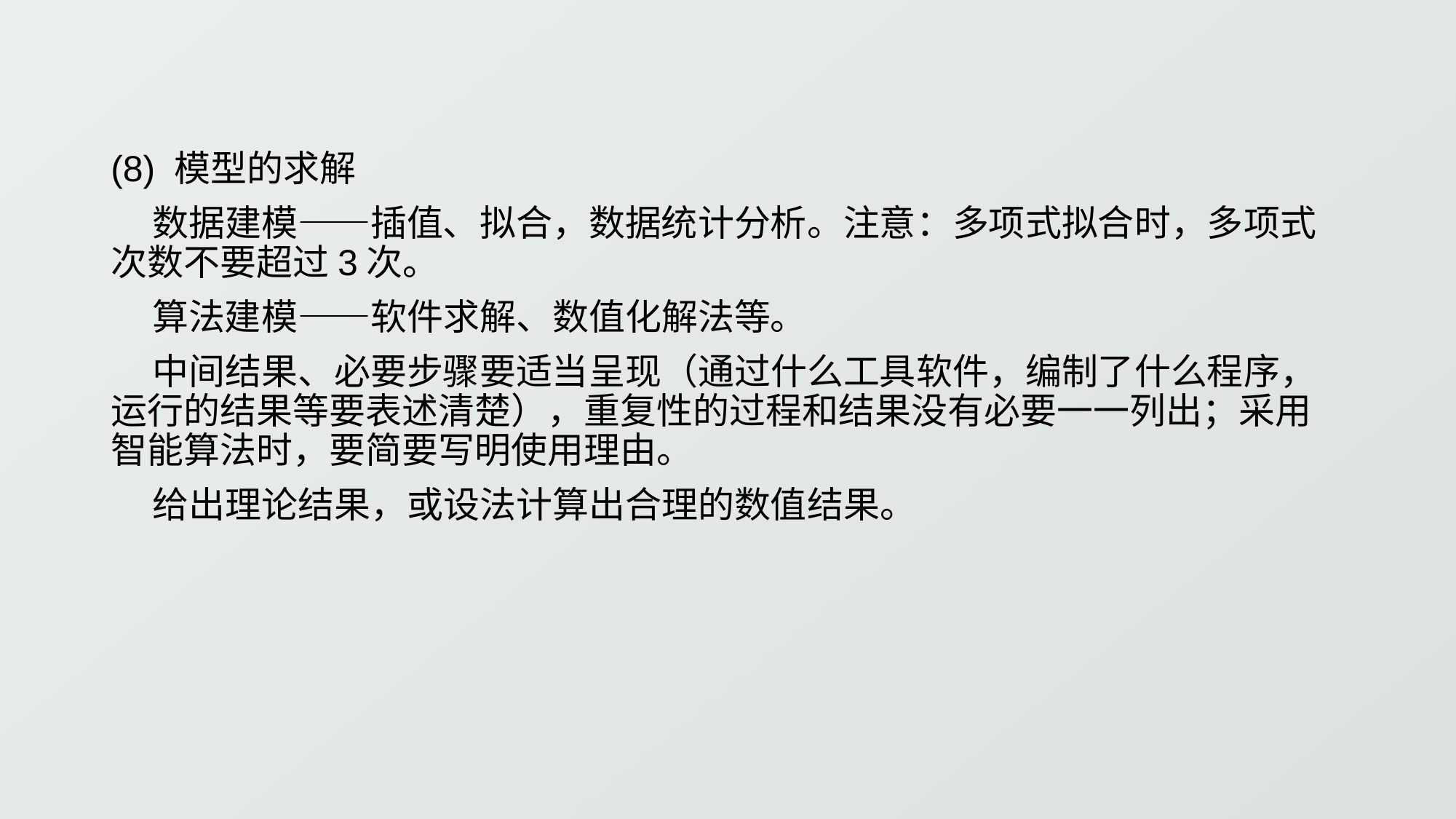

(8) 模型的求解
    数据建模——插值、拟合，数据统计分析。注意：多项式拟合时，多项式次数不要超过3次。
    算法建模——软件求解、数值化解法等。
    中间结果、必要步骤要适当呈现（通过什么工具软件，编制了什么程序，运行的结果等要表述清楚），重复性的过程和结果没有必要一一列出；采用智能算法时，要简要写明使用理由。
    给出理论结果，或设法计算出合理的数值结果。